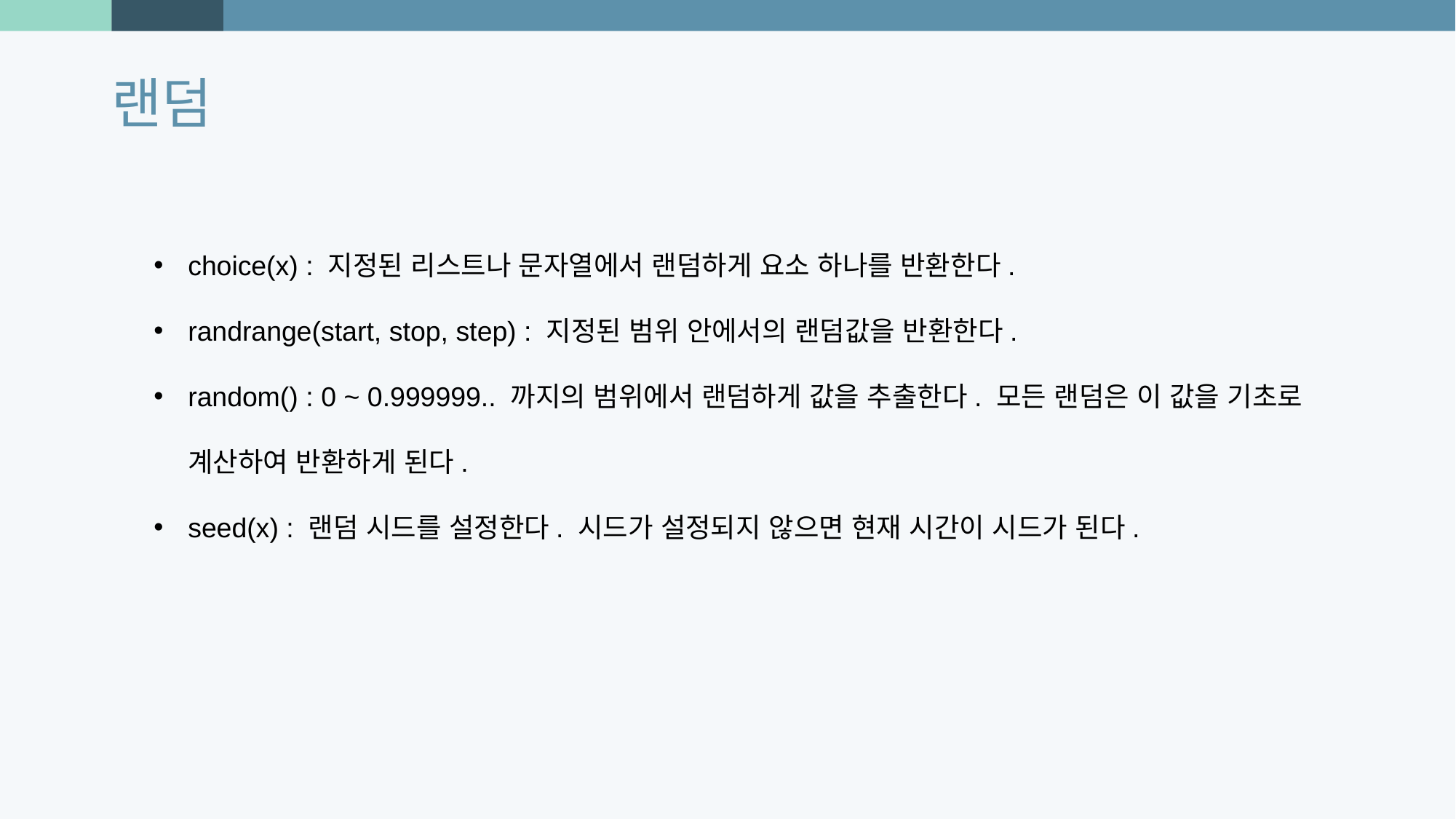

랜덤
choice(x) : 지정된 리스트나 문자열에서 랜덤하게 요소 하나를 반환한다.
randrange(start, stop, step) : 지정된 범위 안에서의 랜덤값을 반환한다.
random() : 0 ~ 0.999999.. 까지의 범위에서 랜덤하게 값을 추출한다. 모든 랜덤은 이 값을 기초로 계산하여 반환하게 된다.
seed(x) : 랜덤 시드를 설정한다. 시드가 설정되지 않으면 현재 시간이 시드가 된다.

Photo by Joel Filipe on Unsplash